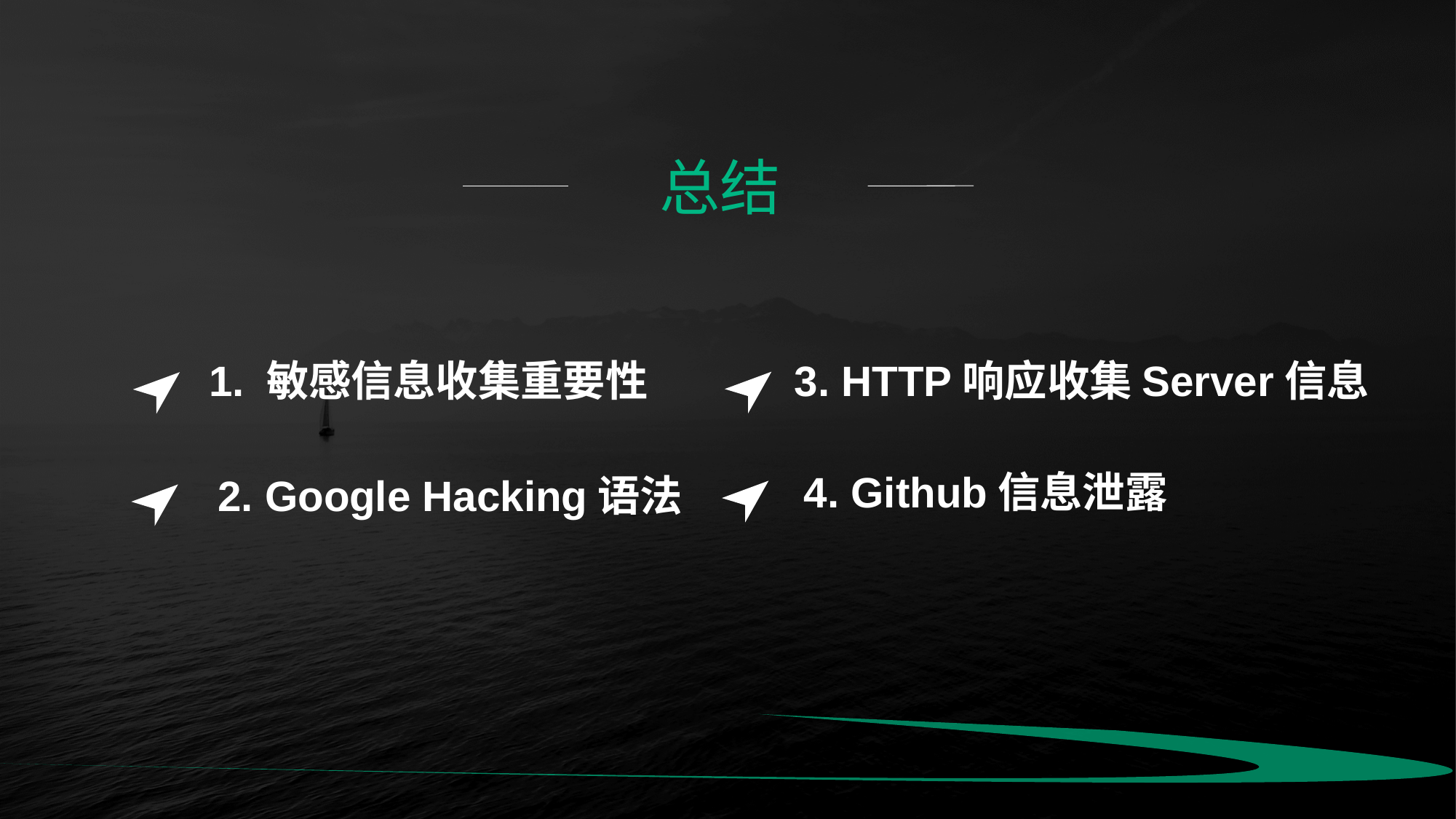

总结
3. HTTP响应收集Server信息

4. Github信息泄露

1. 敏感信息收集重要性

2. Google Hacking语法